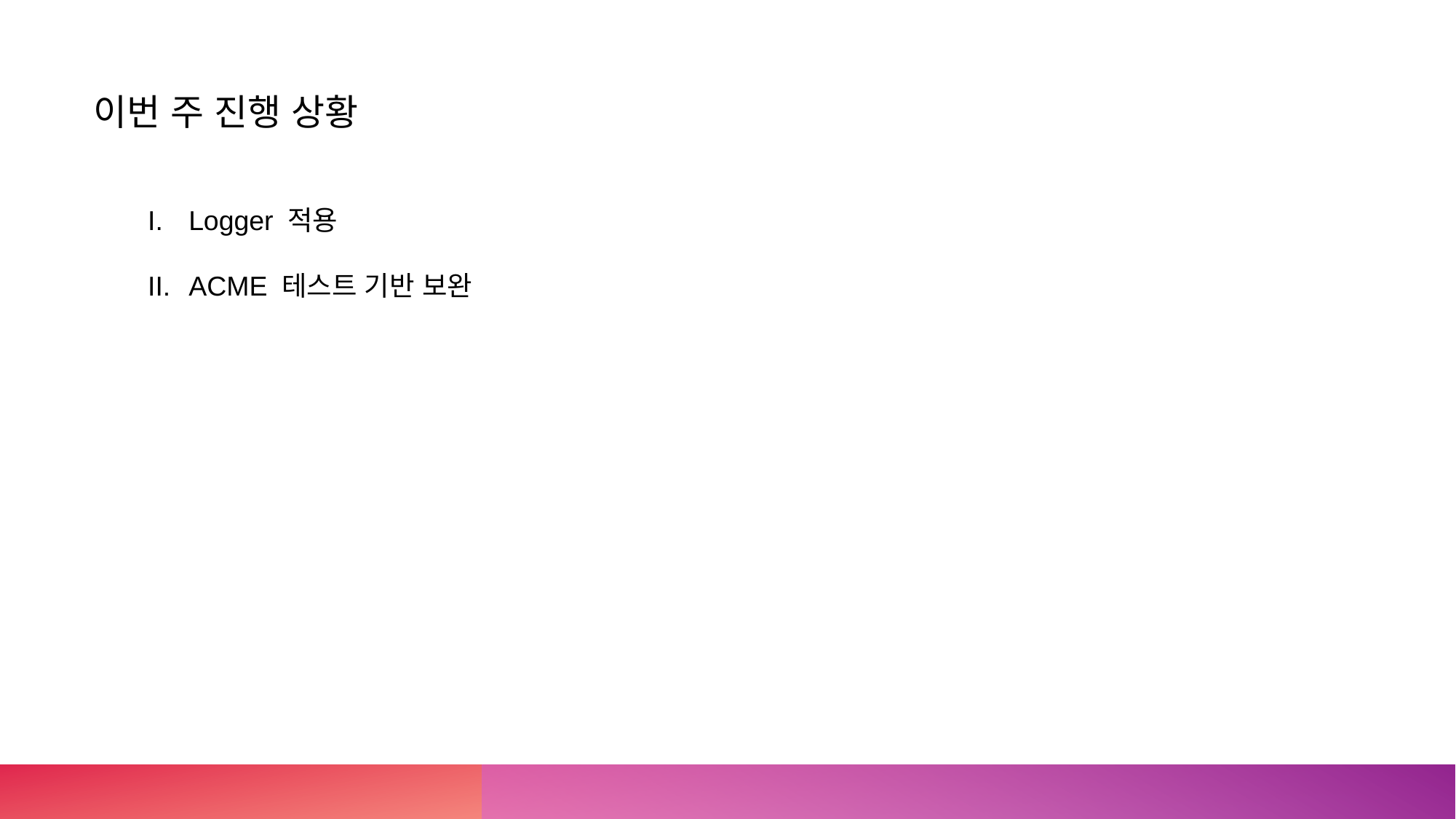

이번 주 진행 상황
Logger 적용

ACME 테스트 기반 보완